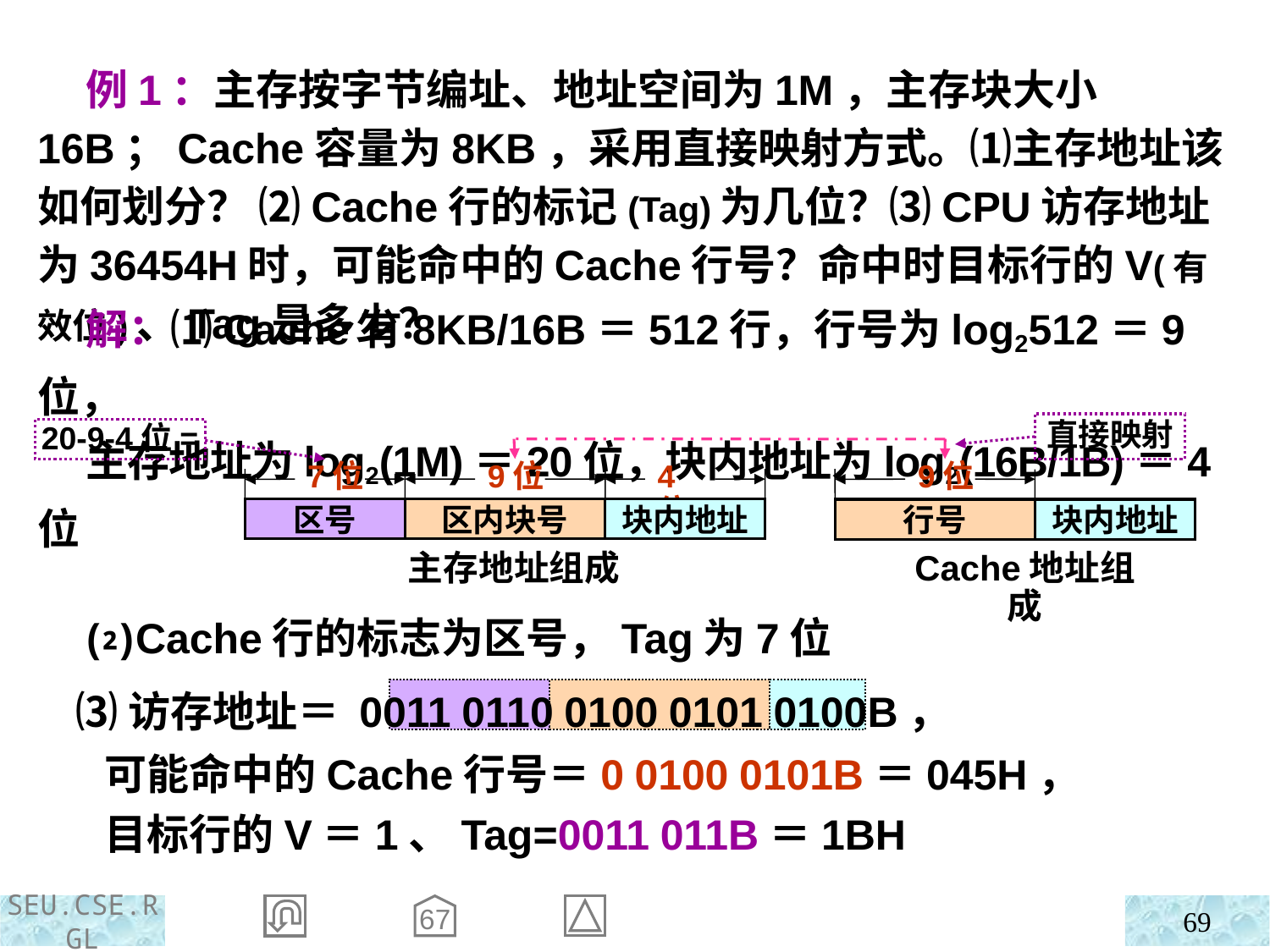

例1：主存按字节编址、地址空间为1M，主存块大小16B；Cache容量为8KB，采用直接映射方式。⑴主存地址该如何划分？ ⑵Cache行的标记(Tag)为几位？⑶CPU访存地址为36454H时，可能命中的Cache行号？命中时目标行的V(有效位)、Tag是多少？
    解：⑴Cache有8KB/16B＝512行，行号为log2512＝9位，
    主存地址为log2(1M)＝20位，块内地址为log2(16B/1B)＝4位
直接映射

20-9-4位=

9位

7位

9位

行号
块内地址
Cache地址组成
4位

区号
区内块号
块内地址
主存地址组成
    ⑵Cache行的标志为区号，Tag为7位
    ⑶访存地址＝ 0011 0110 0100 0101 0100B，

      可能命中的Cache行号＝0 0100 0101B＝045H，
      目标行的V＝1、Tag=0011 011B＝1BH
67

69